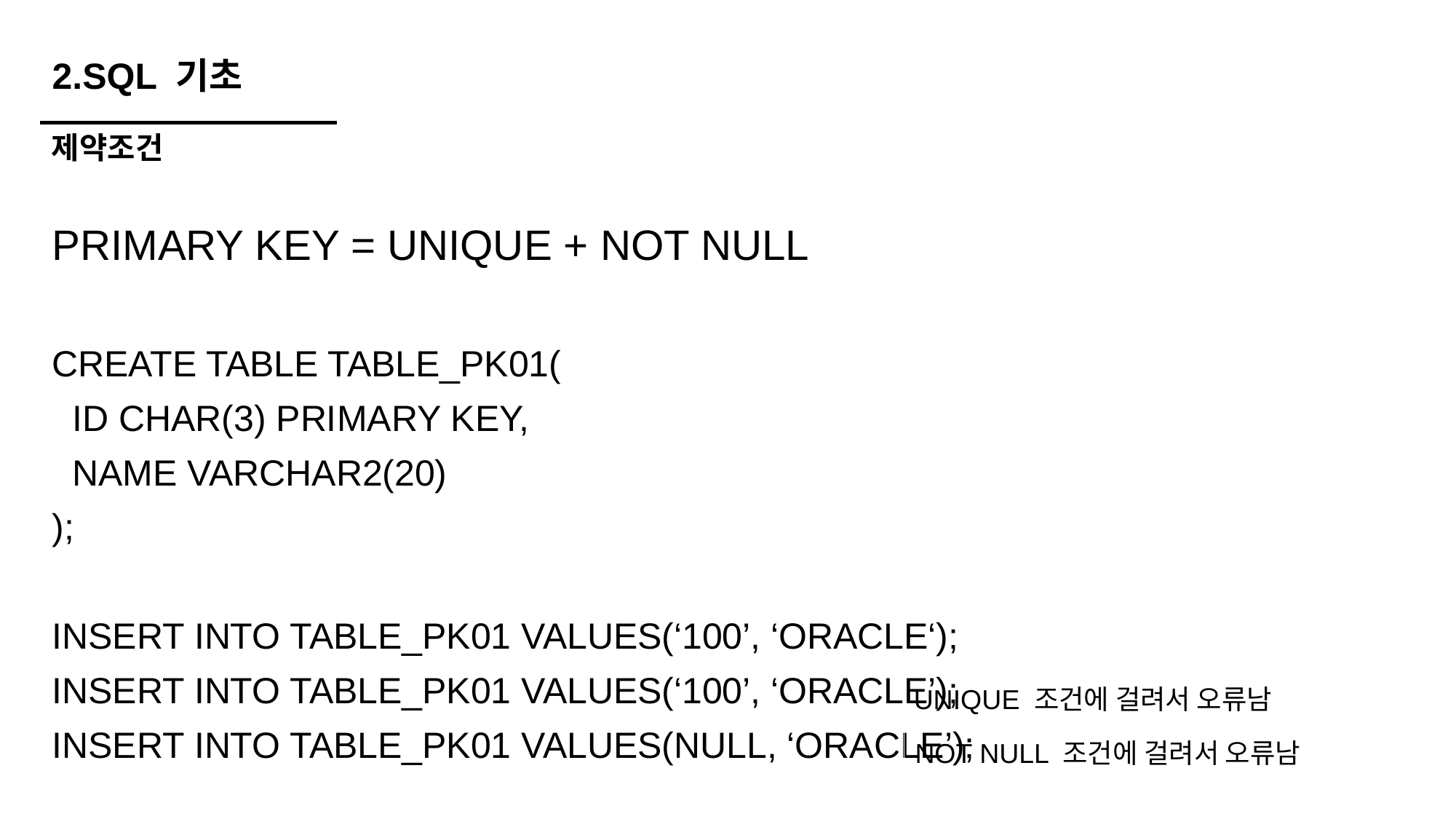

# 2.SQL 기초
제약조건
PRIMARY KEY = UNIQUE + NOT NULL

CREATE TABLE TABLE_PK01(
  ID CHAR(3) PRIMARY KEY,
  NAME VARCHAR2(20)
);

INSERT INTO TABLE_PK01 VALUES(‘100’, ‘ORACLE‘);
INSERT INTO TABLE_PK01 VALUES(‘100’, ‘ORACLE’);
INSERT INTO TABLE_PK01 VALUES(NULL, ‘ORACLE’);
UNIQUE 조건에 걸려서 오류남
NOT NULL 조건에 걸려서 오류남